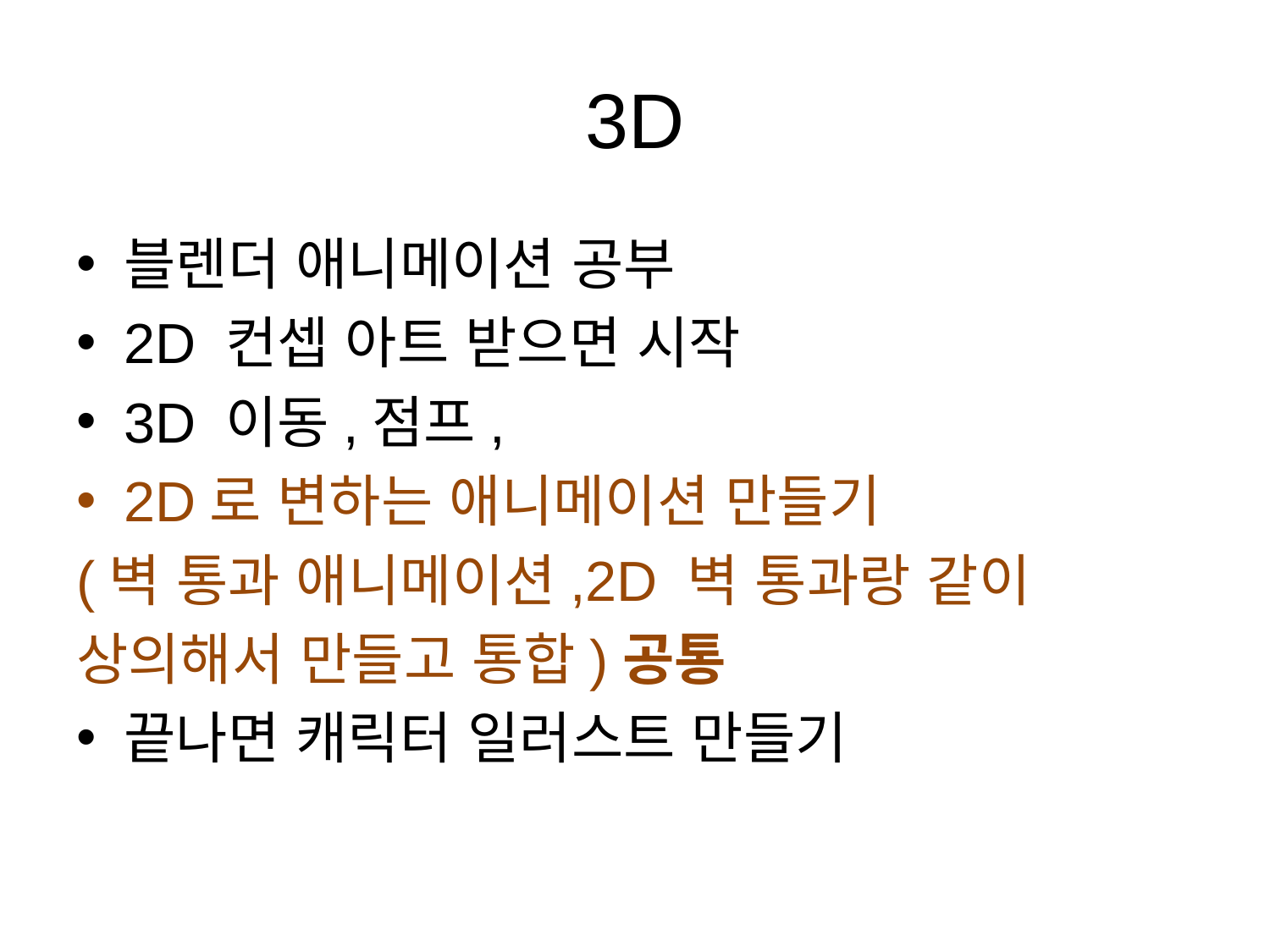

# 3D
블렌더 애니메이션 공부
2D 컨셉 아트 받으면 시작
3D 이동,점프,
2D로 변하는 애니메이션 만들기
(벽 통과 애니메이션,2D 벽 통과랑 같이
상의해서 만들고 통합)공통
끝나면 캐릭터 일러스트 만들기